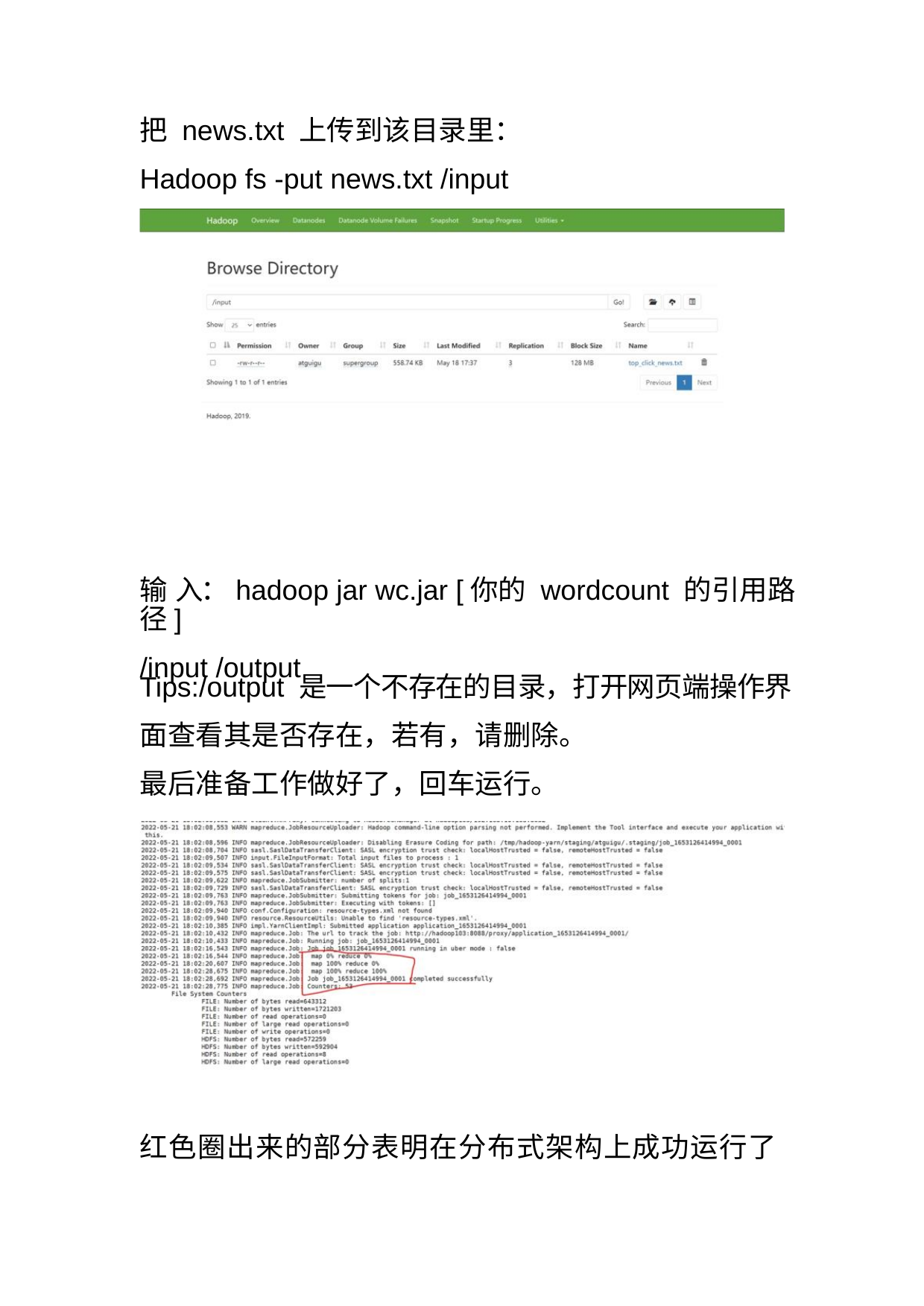

把 news.txt 上传到该目录里：
Hadoop fs -put news.txt /input

输 入：hadoop jar wc.jar [你的 wordcount 的引用路径]
/input /output
Tips:/output 是一个不存在的目录，打开网页端操作界
面查看其是否存在，若有，请删除。
最后准备工作做好了，回车运行。

红色圈出来的部分表明在分布式架构上成功运行了